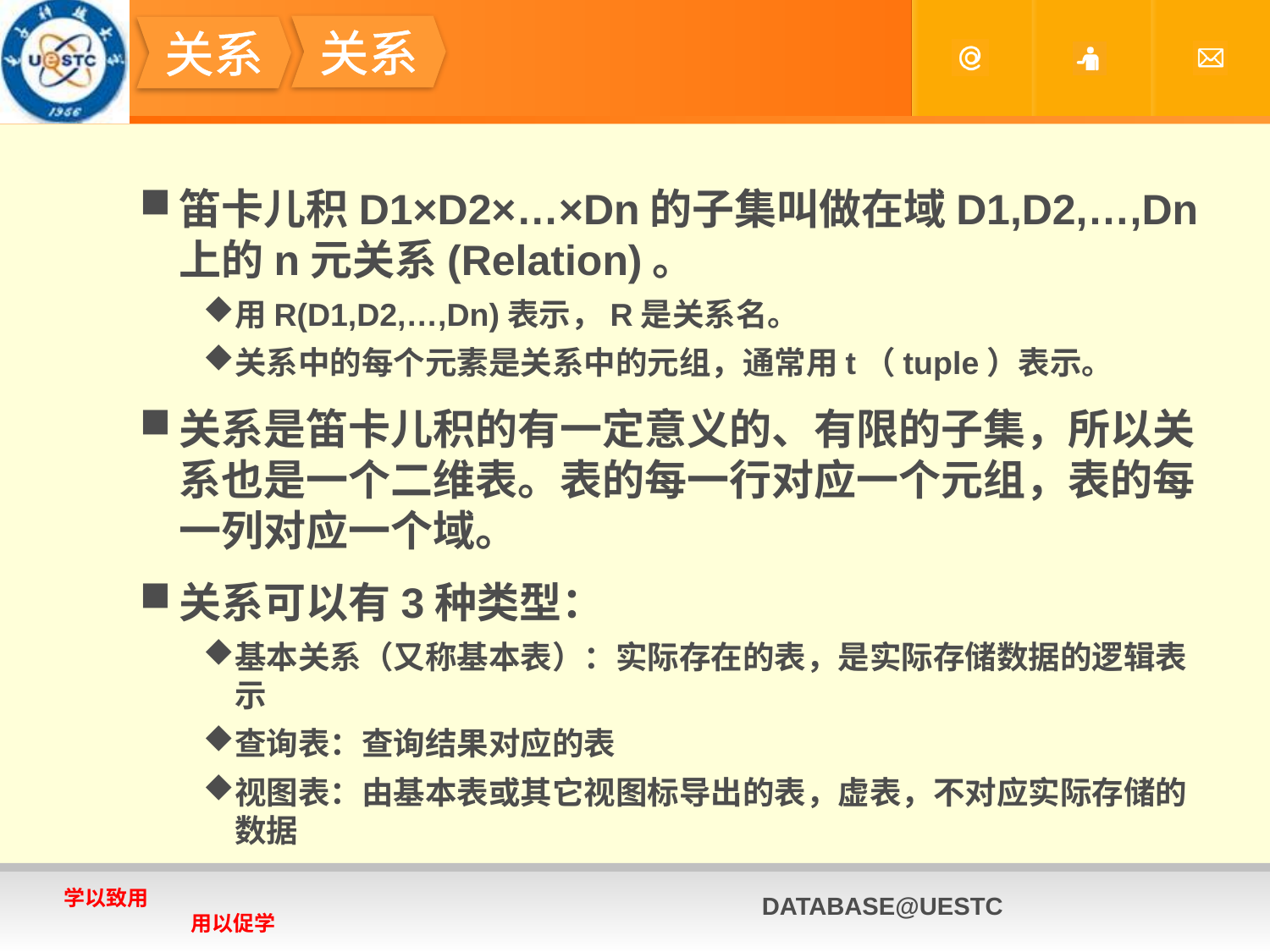

#
关系
关系
笛卡儿积D1×D2×…×Dn的子集叫做在域D1,D2,…,Dn上的n元关系(Relation)。
用R(D1,D2,…,Dn)表示，R是关系名。
关系中的每个元素是关系中的元组，通常用t（tuple）表示。
关系是笛卡儿积的有一定意义的、有限的子集，所以关系也是一个二维表。表的每一行对应一个元组，表的每一列对应一个域。
关系可以有3种类型：
基本关系（又称基本表）：实际存在的表，是实际存储数据的逻辑表示
查询表：查询结果对应的表
视图表：由基本表或其它视图标导出的表，虚表，不对应实际存储的数据